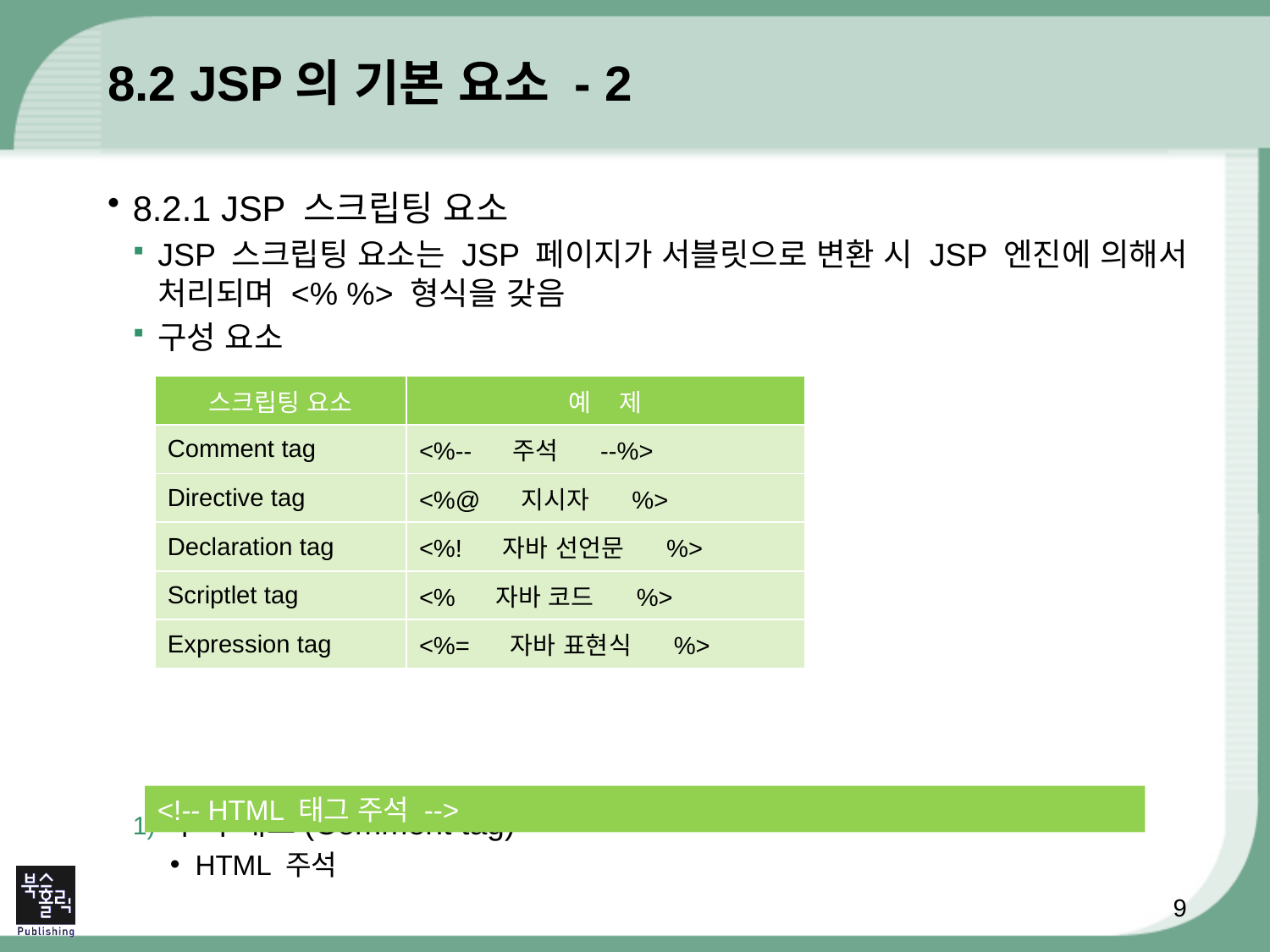

# 8.2 JSP의 기본 요소 - 2
8.2.1 JSP 스크립팅 요소
JSP 스크립팅 요소는 JSP 페이지가 서블릿으로 변환 시 JSP 엔진에 의해서 처리되며 <% %> 형식을 갖음
구성 요소

주석 태그(Comment tag)
HTML 주석

기본적으로 HTML 및 XML 문서에서 사용되며 웹 브라우저 출력에 영향을 미치지 않음
클라이언트에 주석까지 전송되기 때문에 ‘소스 보기’를 했을 때 확인이 가능
| 스크립팅 요소 | 예 제 |
| --- | --- |
| Comment tag | <%-- 주석 --%> |
| Directive tag | <%@ 지시자 %> |
| Declaration tag | <%! 자바 선언문 %> |
| Scriptlet tag | <% 자바 코드 %> |
| Expression tag | <%= 자바 표현식 %> |
<!-- HTML 태그 주석 -->
9